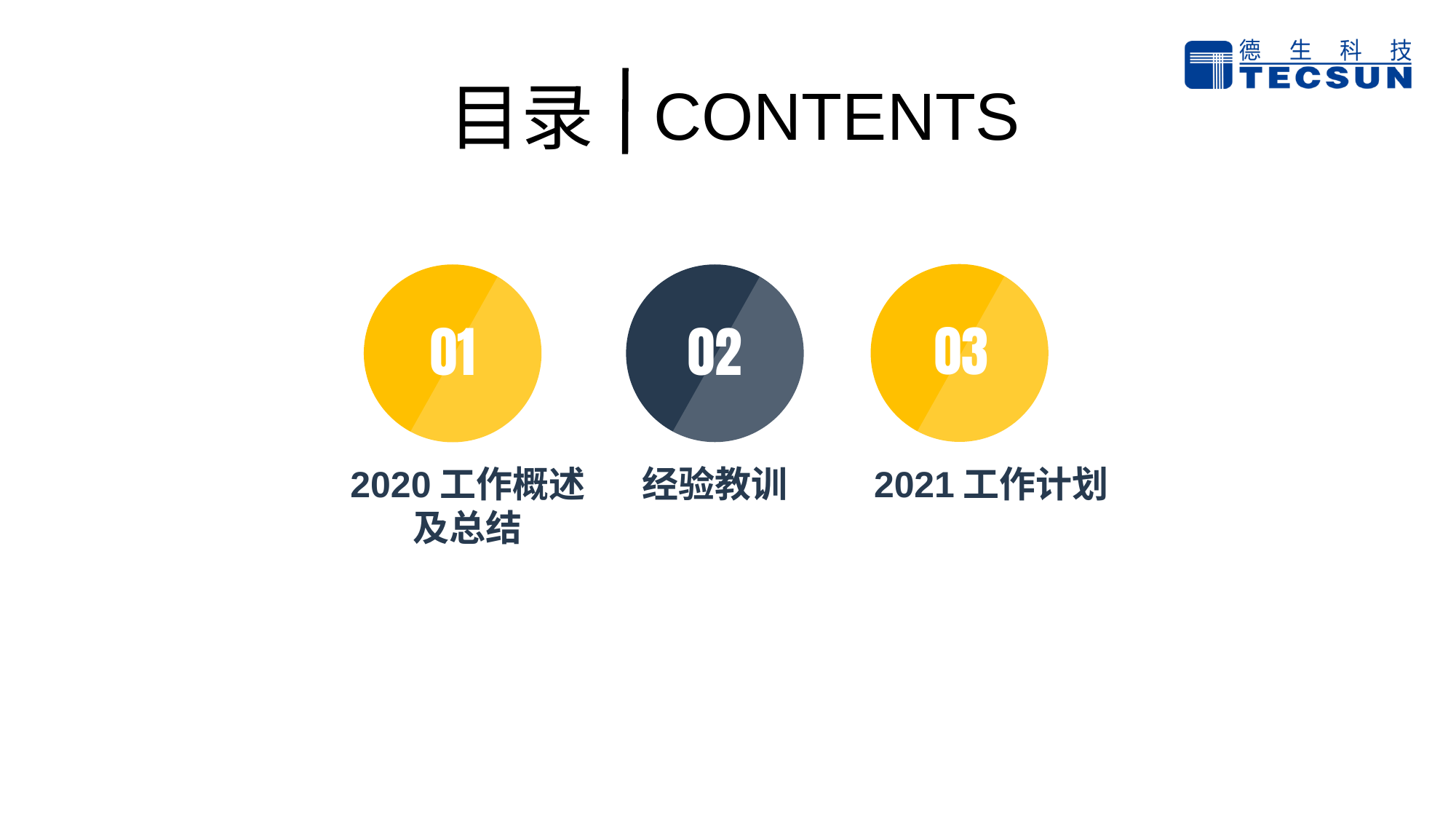

目录
CONTENTS

01
03
01
02
2020工作概述及总结
经验教训
2021工作计划